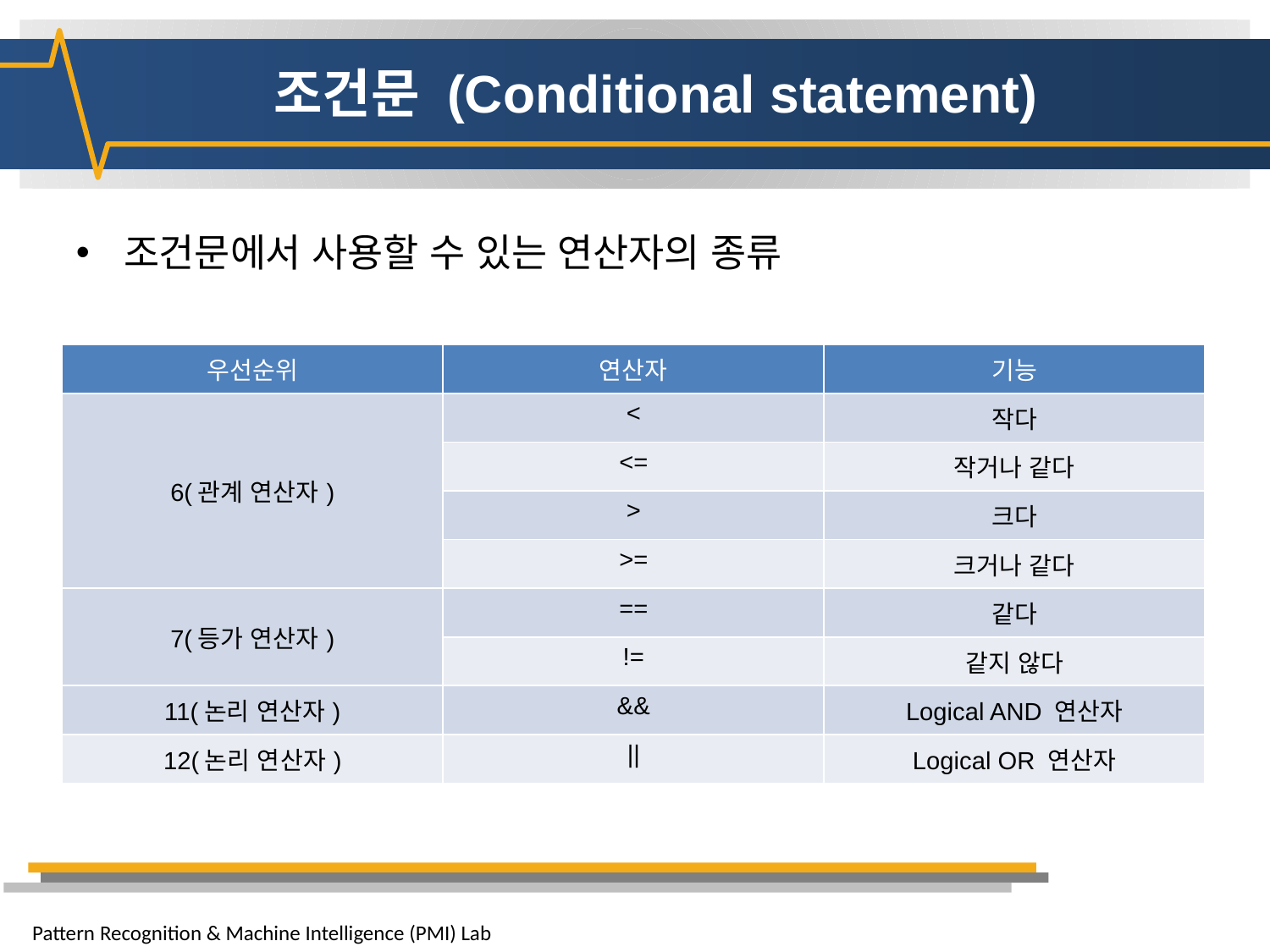

# 조건문 (Conditional statement)
조건문에서 사용할 수 있는 연산자의 종류

| 우선순위 | 연산자 | 기능 |
| --- | --- | --- |
| 6(관계 연산자) | < | 작다 |
|  | <= | 작거나 같다 |
|  | > | 크다 |
|  | >= | 크거나 같다 |
| 7(등가 연산자) | == | 같다 |
|  | != | 같지 않다 |
| 11(논리 연산자) | && | Logical AND 연산자 |
| 12(논리 연산자) | || | Logical OR 연산자 |